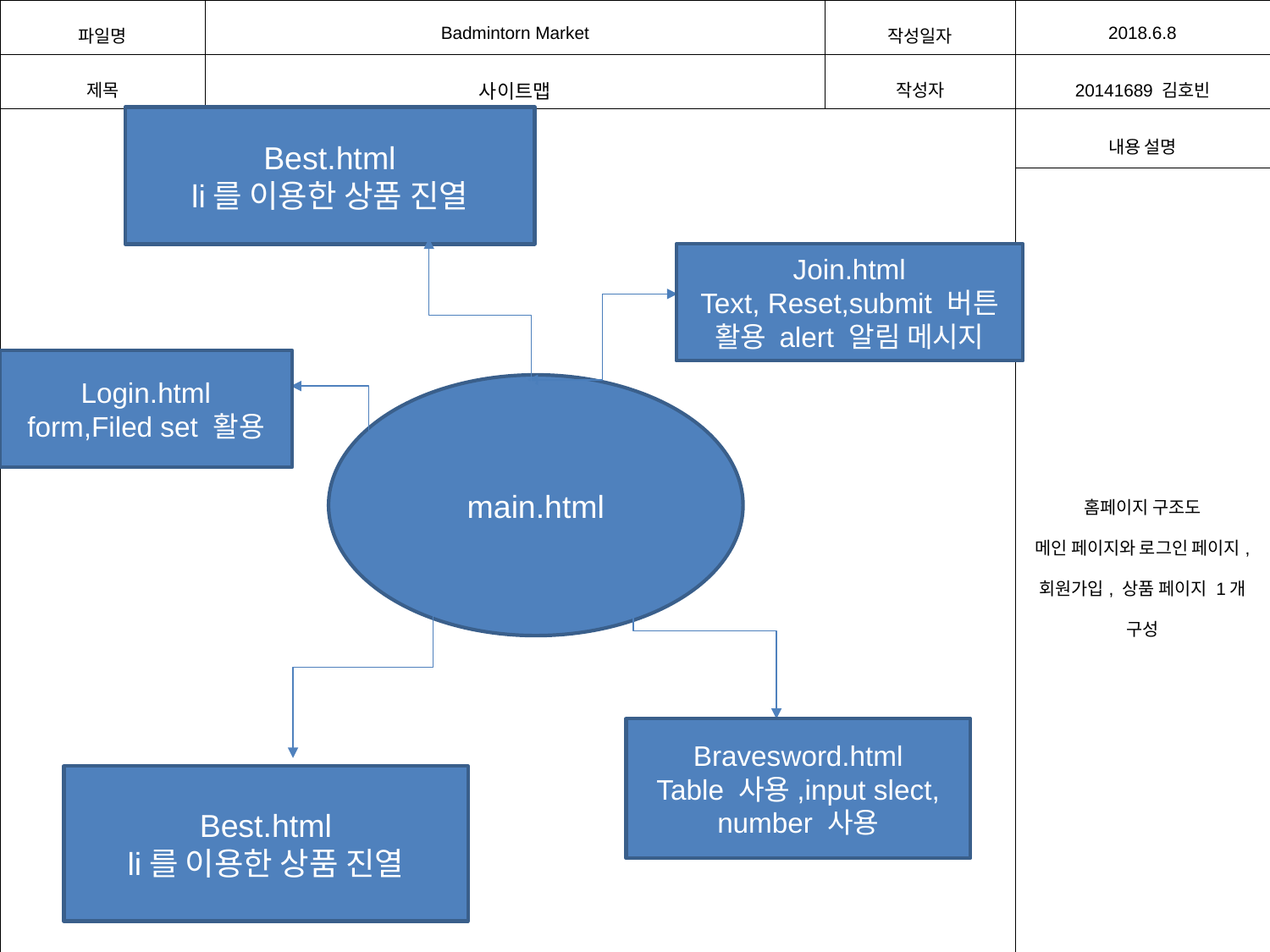

| 파일명 | Badmintorn Market | 작성일자 | 2018.6.8 |
| --- | --- | --- | --- |
| 제목 | 사이트맵 | 작성자 | 20141689 김호빈 |
|  |  |  | 내용 설명 |
|  |  |  | 홈페이지 구조도 메인 페이지와 로그인 페이지, 회원가입, 상품 페이지 1개 구성 |
Best.html
li를 이용한 상품 진열

Join.html
Text, Reset,submit 버튼 활용 alert 알림 메시지
Login.html
form,Filed set 활용
main.html
Bravesword.html
Table 사용,input slect, number 사용
Best.html
li를 이용한 상품 진열